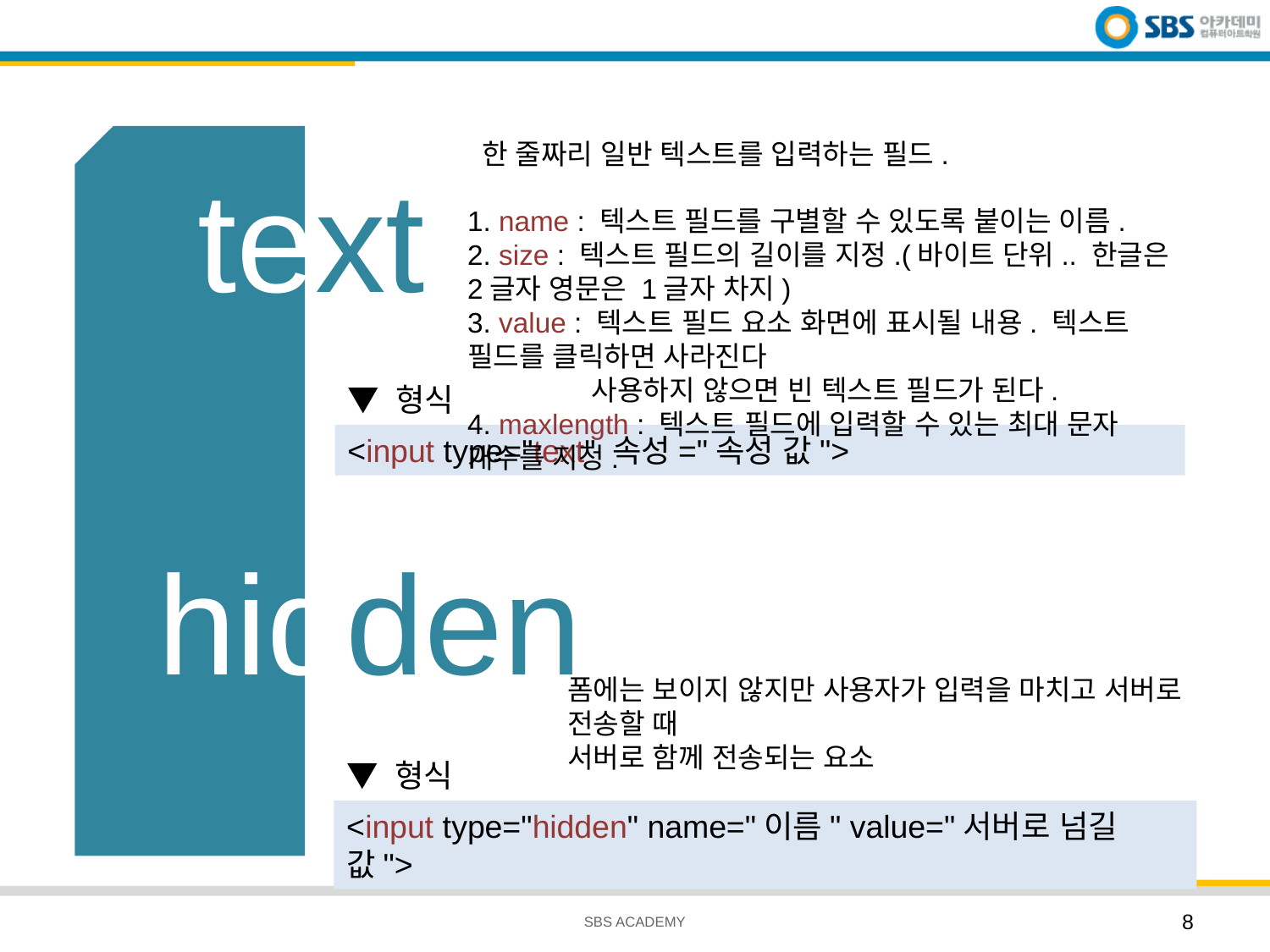

한 줄짜리 일반 텍스트를 입력하는 필드.

1. name : 텍스트 필드를 구별할 수 있도록 붙이는 이름.
2. size : 텍스트 필드의 길이를 지정.(바이트 단위.. 한글은 2글자 영문은 1글자 차지)
3. value : 텍스트 필드 요소 화면에 표시될 내용. 텍스트 필드를 클릭하면 사라진다
               사용하지 않으면 빈 텍스트 필드가 된다.
4. maxlength : 텍스트 필드에 입력할 수 있는 최대 문자 개수를 지정.

# text
▼ 형식
<input type="text" 속성="속성 값">
hidden
폼에는 보이지 않지만 사용자가 입력을 마치고 서버로 전송할 때
서버로 함께 전송되는 요소
▼ 형식
<input type="hidden" name="이름" value="서버로 넘길 값">
SBS ACADEMY
8